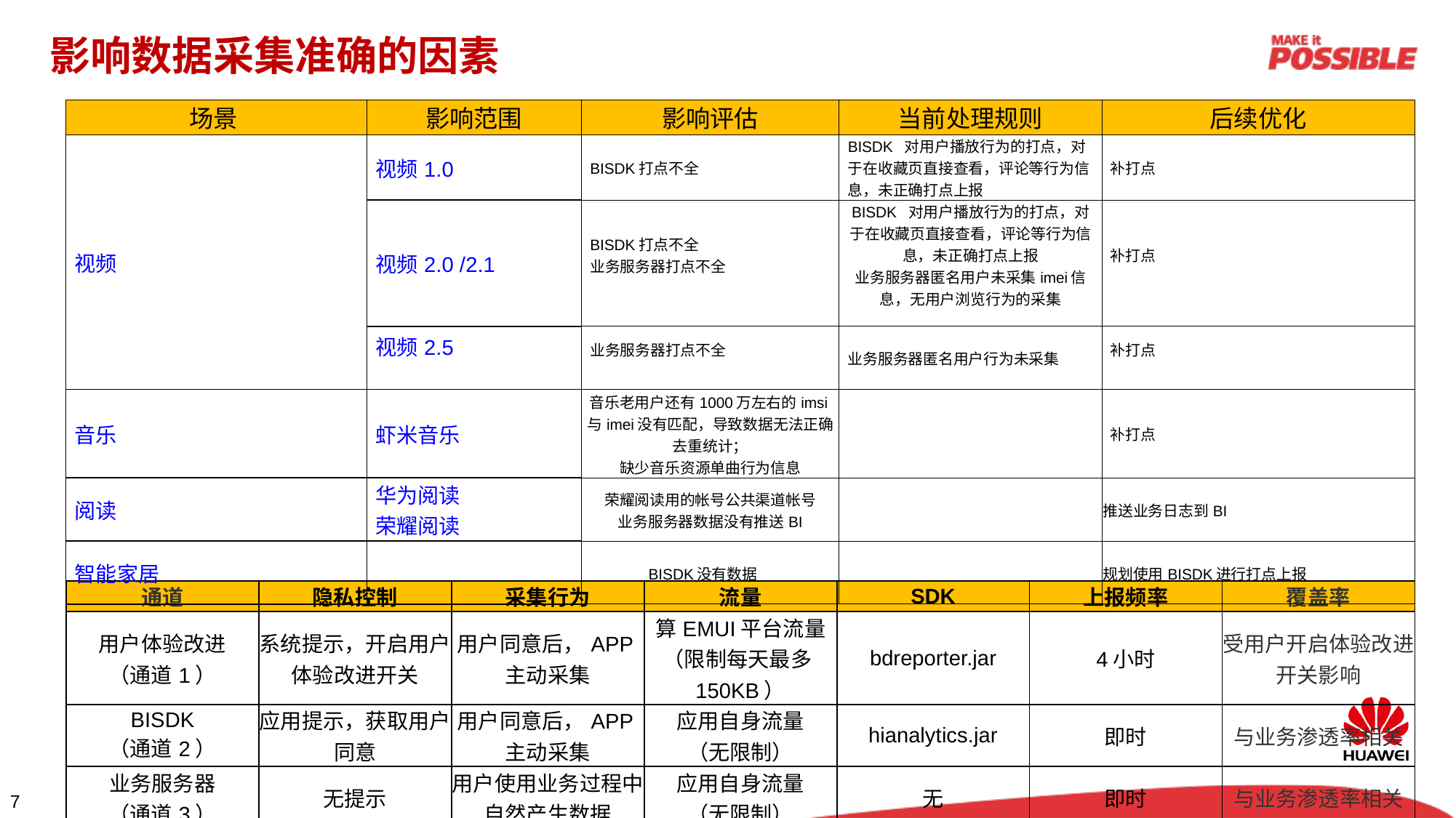

影响数据采集准确的因素
| 场景 | 影响范围 | 影响评估 | 当前处理规则 | 后续优化 |
| --- | --- | --- | --- | --- |
| 视频 | 视频1.0 | BISDK打点不全 | BISDK 对用户播放行为的打点，对于在收藏页直接查看，评论等行为信息，未正确打点上报 | 补打点 |
|  | 视频2.0 /2.1 | BISDK打点不全 业务服务器打点不全 | BISDK 对用户播放行为的打点，对于在收藏页直接查看，评论等行为信息，未正确打点上报 业务服务器匿名用户未采集imei信息，无用户浏览行为的采集 | 补打点 |
|  | 视频2.5 | 业务服务器打点不全 | 业务服务器匿名用户行为未采集 | 补打点 |
| 音乐 | 虾米音乐 | 音乐老用户还有1000万左右的imsi与imei没有匹配，导致数据无法正确去重统计； 缺少音乐资源单曲行为信息 |  | 补打点 |
| 阅读 | 华为阅读 荣耀阅读 | 荣耀阅读用的帐号公共渠道帐号 业务服务器数据没有推送BI |  | 推送业务日志到BI |
| 智能家居 |  | BISDK没有数据 |  | 规划使用BISDK进行打点上报 |
| 通道 | 隐私控制 | 采集行为 | 流量 | SDK | 上报频率 | 覆盖率 |
| --- | --- | --- | --- | --- | --- | --- |
| 用户体验改进 （通道1） | 系统提示，开启用户体验改进开关 | 用户同意后，APP主动采集 | 算EMUI平台流量（限制每天最多150KB） | bdreporter.jar | 4小时 | 受用户开启体验改进开关影响 |
| BISDK （通道2） | 应用提示，获取用户同意 | 用户同意后，APP主动采集 | 应用自身流量 （无限制） | hianalytics.jar | 即时 | 与业务渗透率相关 |
| 业务服务器 （通道3） | 无提示 | 用户使用业务过程中自然产生数据 | 应用自身流量 （无限制） | 无 | 即时 | 与业务渗透率相关 |